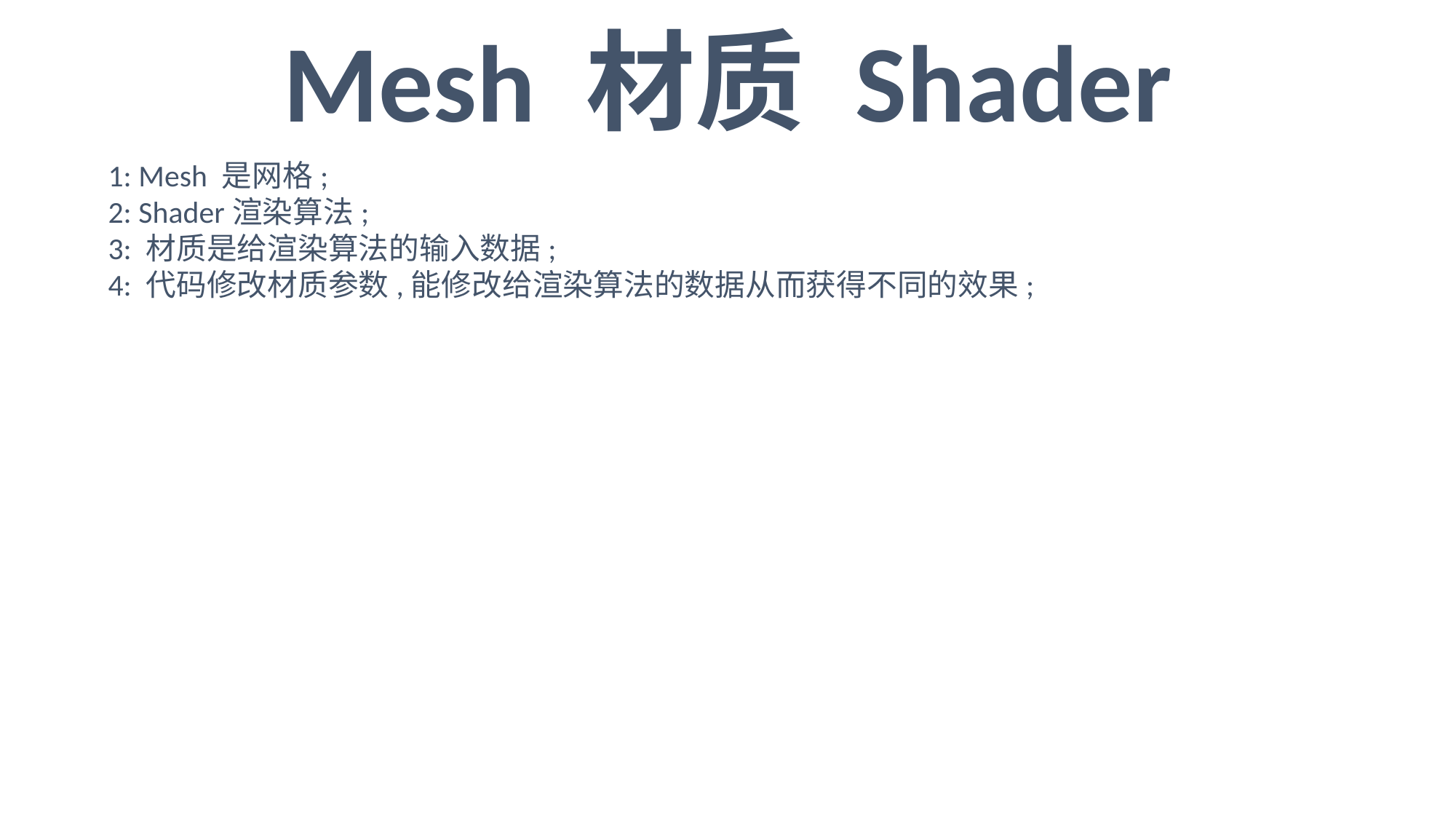

Mesh 材质 Shader

1: Mesh 是网格;
2: Shader渲染算法;
3: 材质是给渲染算法的输入数据;
4: 代码修改材质参数,能修改给渲染算法的数据从而获得不同的效果;
1